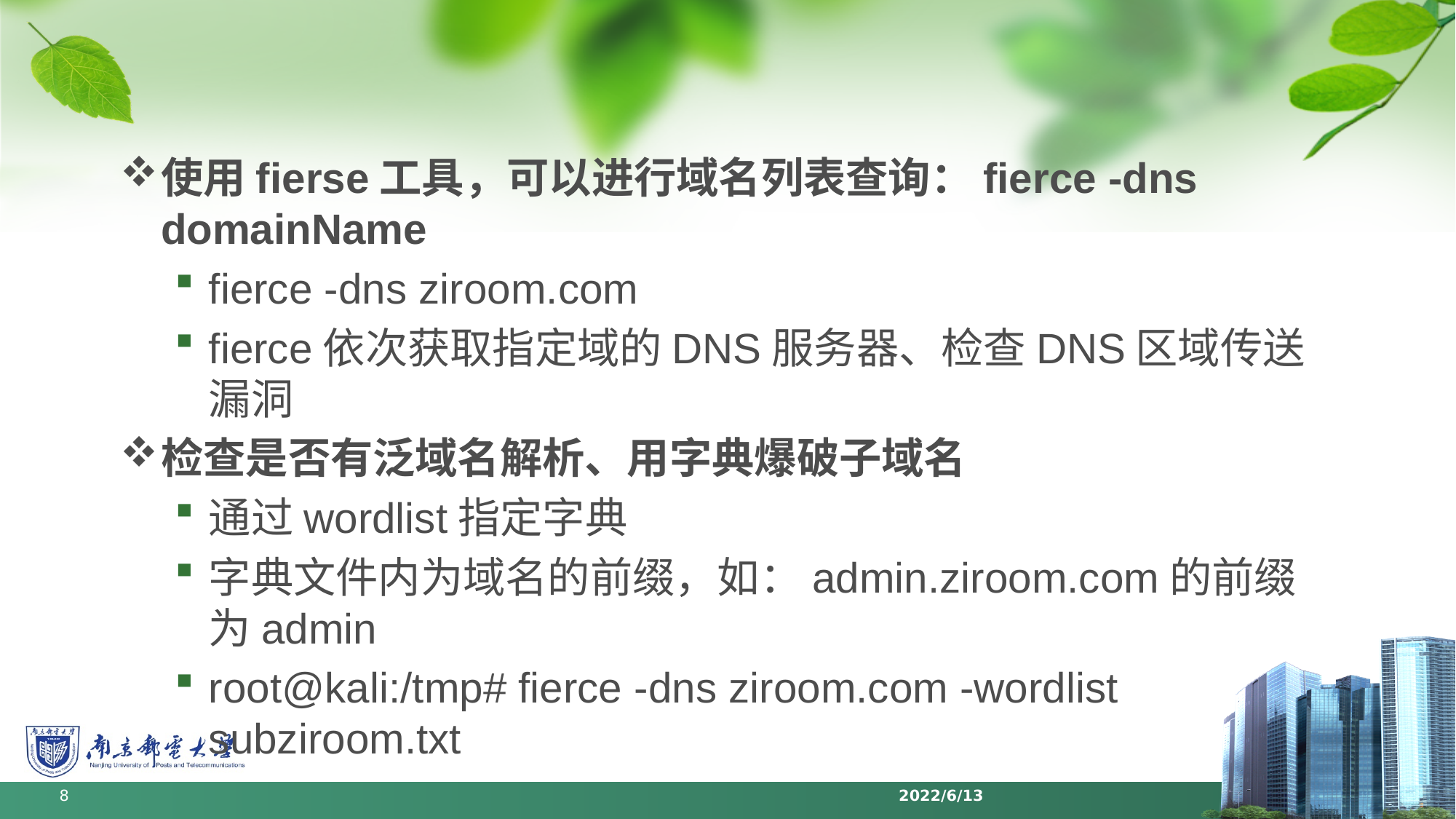

#
使用fierse工具，可以进行域名列表查询：fierce -dns domainName
fierce -dns ziroom.com
fierce依次获取指定域的DNS服务器、检查DNS区域传送漏洞
检查是否有泛域名解析、用字典爆破子域名
通过wordlist指定字典
字典文件内为域名的前缀，如：admin.ziroom.com的前缀为admin
root@kali:/tmp# fierce -dns ziroom.com -wordlist subziroom.txt
8
2022/6/13